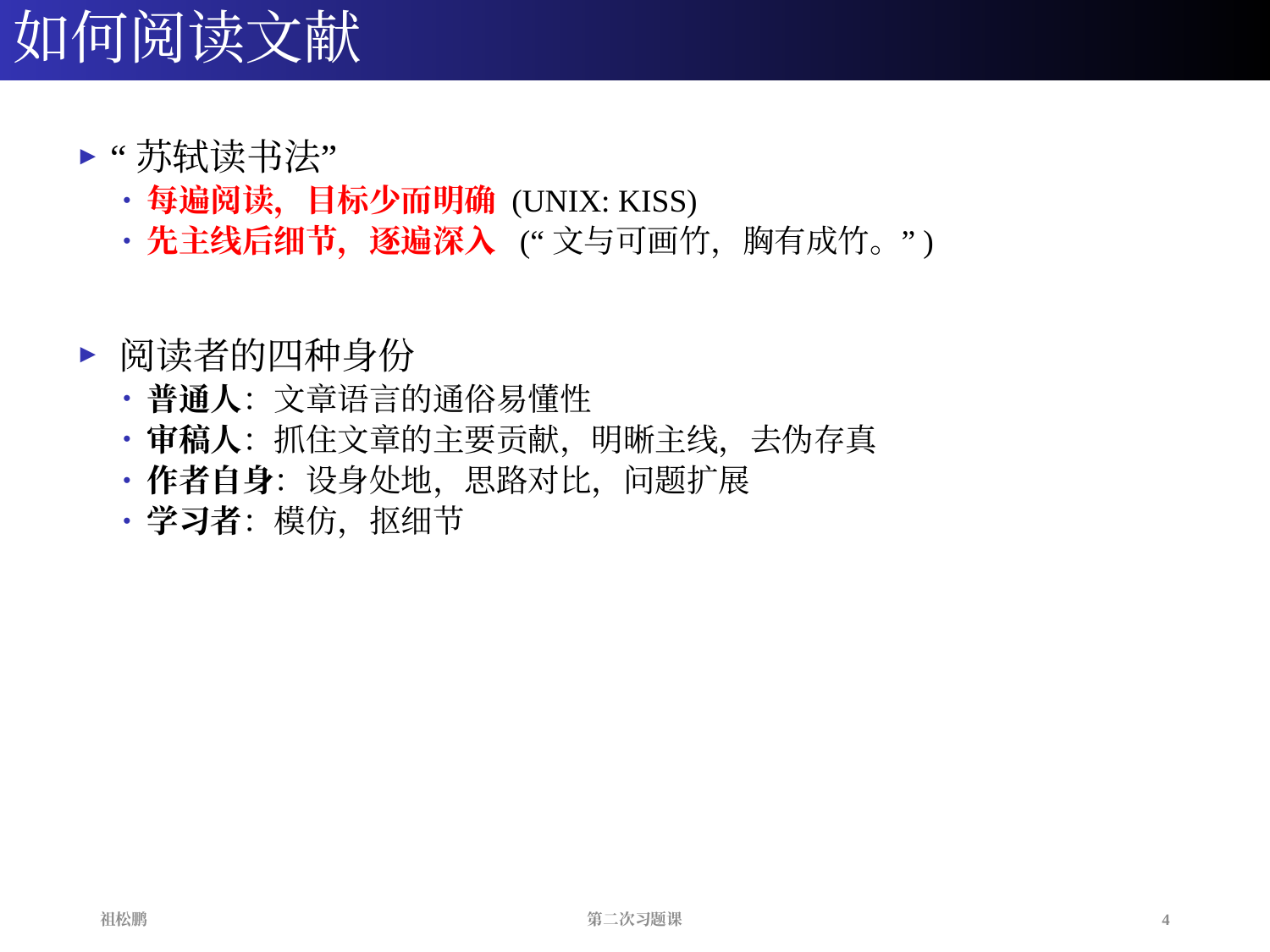

# 如何阅读文献
 “苏轼读书法”
每遍阅读，目标少而明确 (UNIX: KISS)
先主线后细节，逐遍深入  (“文与可画竹，胸有成竹。”)

 阅读者的四种身份
普通人：文章语言的通俗易懂性
审稿人：抓住文章的主要贡献，明晰主线，去伪存真
作者自身：设身处地，思路对比，问题扩展
学习者：模仿，抠细节

4
第二次习题课
祖松鹏